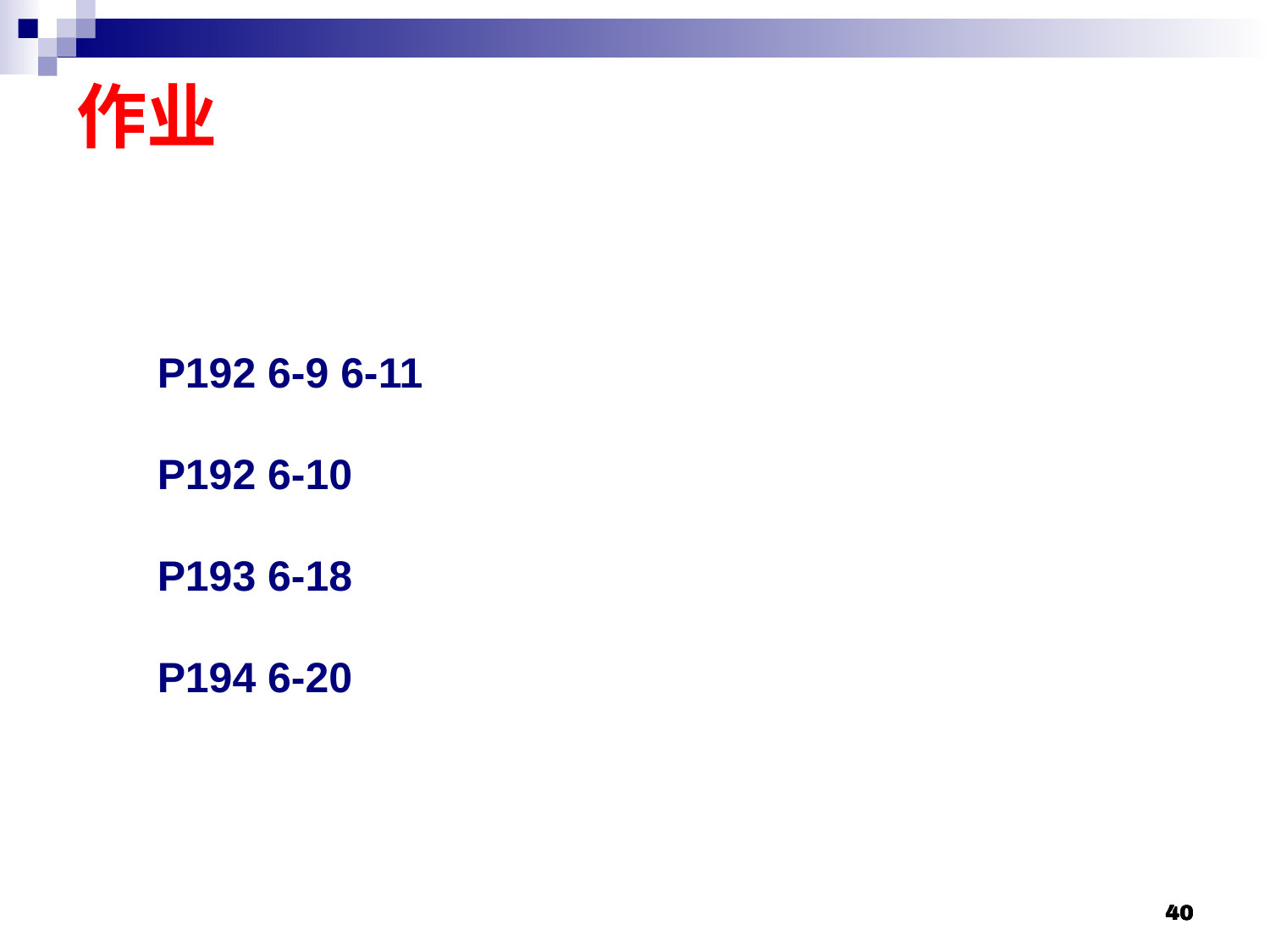

# 作业
P192 6-9 6-11
P192 6-10
P193 6-18
P194 6-20
40
40
40
40